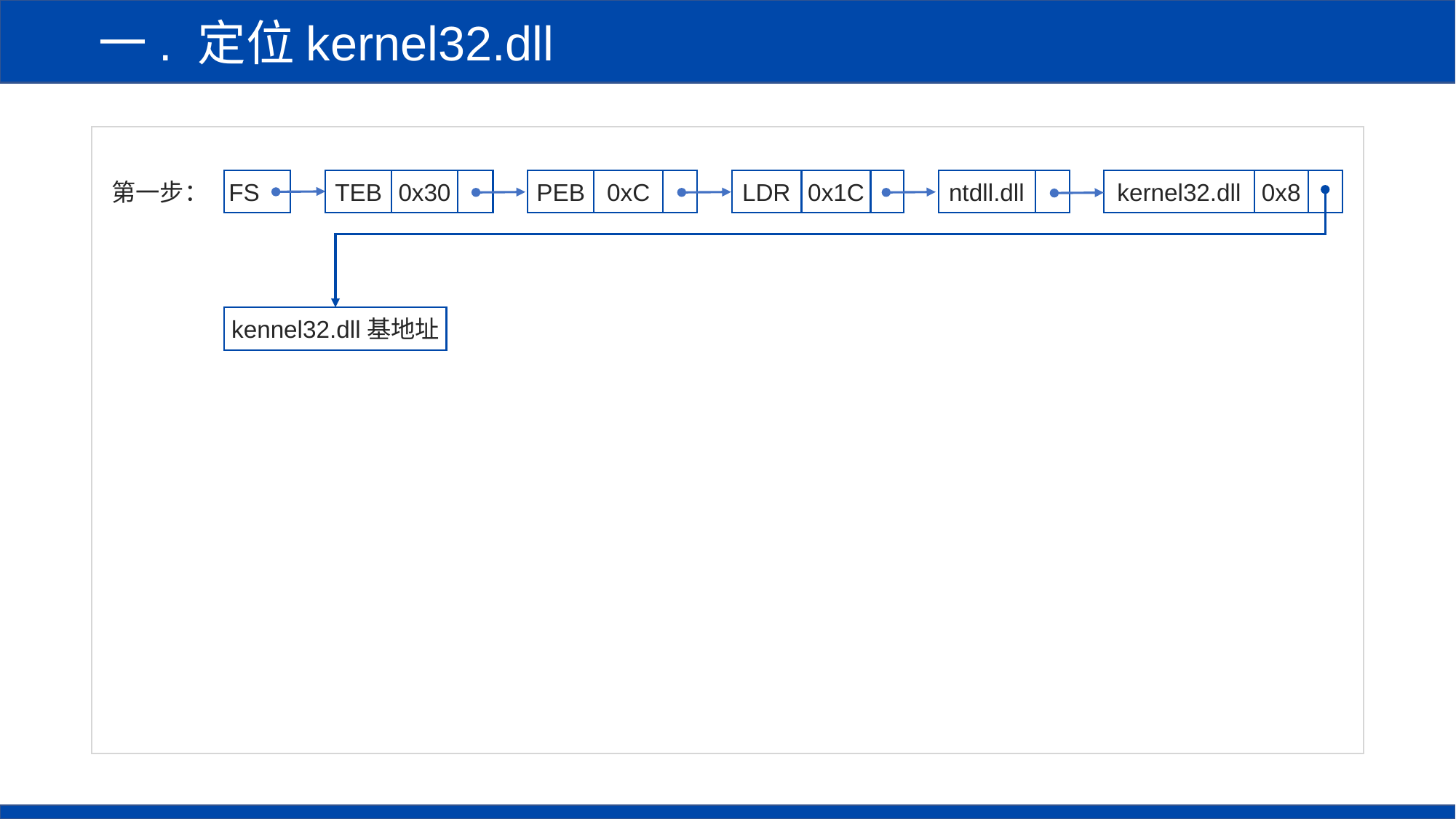

一. 定位kernel32.dll

PEB
0xC

LDR
0x1C

ntdll.dll

kernel32.dll
0x8

第一步：
FS

TEB
0x30
kennel32.dll基地址